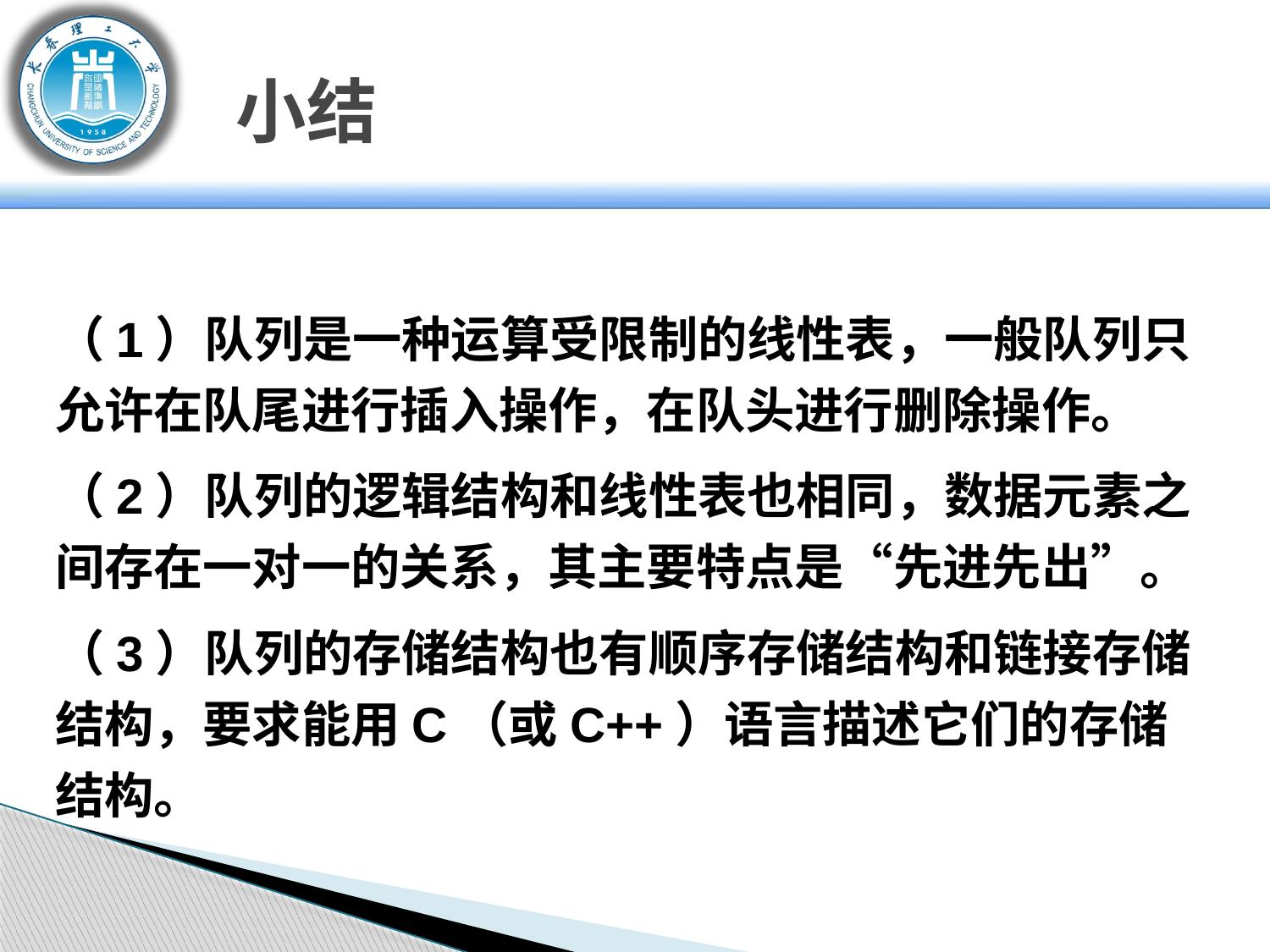

小结
（1）队列是一种运算受限制的线性表，一般队列只允许在队尾进行插入操作，在队头进行删除操作。
（2）队列的逻辑结构和线性表也相同，数据元素之间存在一对一的关系，其主要特点是“先进先出”。
（3）队列的存储结构也有顺序存储结构和链接存储结构，要求能用C（或C++）语言描述它们的存储结构。